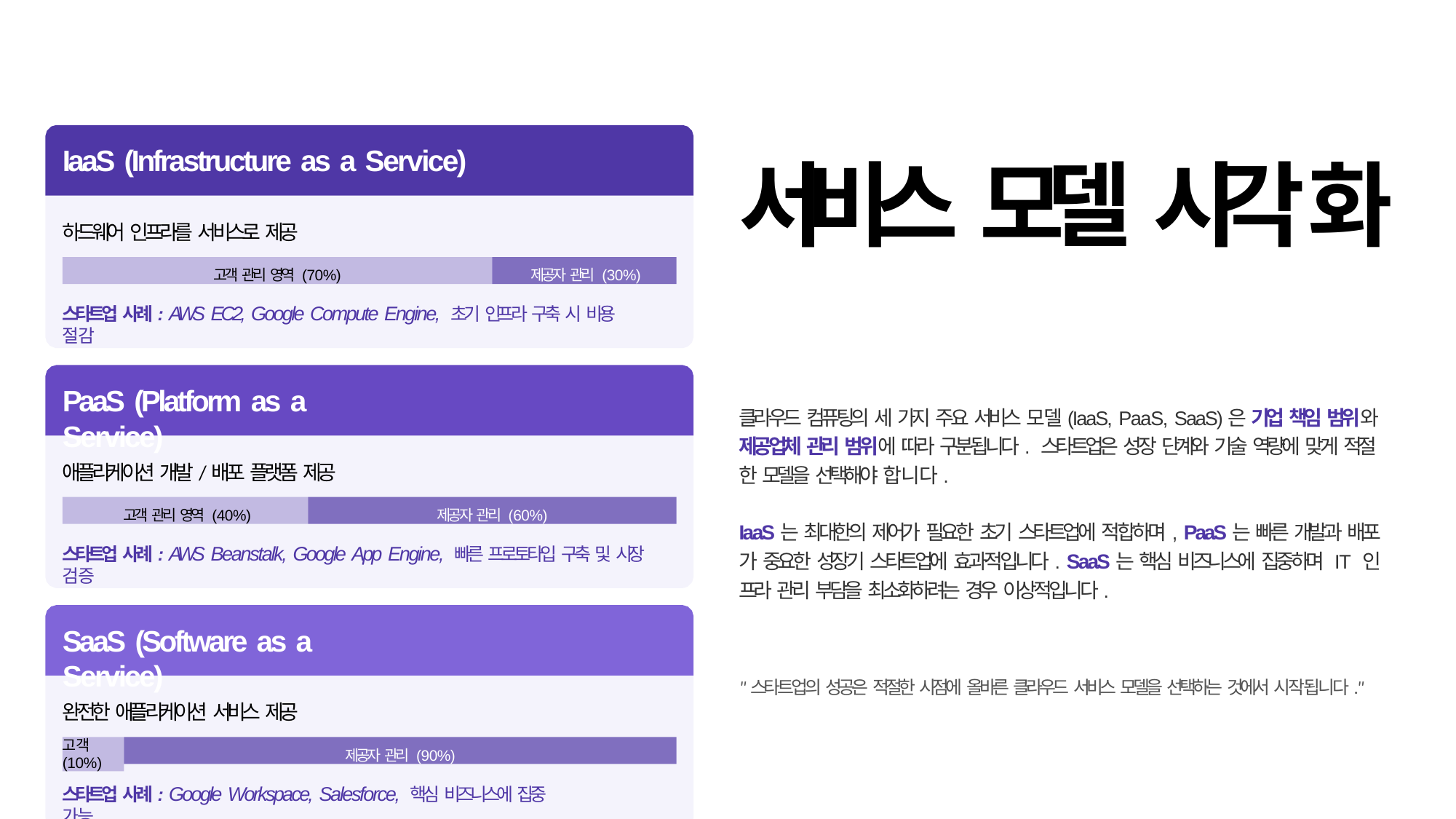

# IaaS (Infrastructure as a Service)
서비스 모델 시각 화
하드웨어 인프라를 서비스로 제공
고객 관리 영역 (70%)
제공자 관리 (30%)
스타트업 사례: AWS EC2, Google Compute Engine, 초기 인프라 구축 시 비용 절감

PaaS (Platform as a Service)
클라우드 컴퓨팅의 세 가지 주요 서비스 모델(IaaS, PaaS, SaaS)은 기업 책임 범위와 제공업체 관리 범위에 따라 구분됩니다. 스타트업은 성장 단계와 기술 역량에 맞게 적절 한 모델을 선택해야 합니다.

IaaS는 최대한의 제어가 필요한 초기 스타트업에 적합하며, PaaS는 빠른 개발과 배포 가 중요한 성장기 스타트업에 효과적입니다. SaaS는 핵심 비즈니스에 집중하며 IT 인 프라 관리 부담을 최소화하려는 경우 이상적입니다.
애플리케이션 개발/배포 플랫폼 제공
고객 관리 영역 (40%)
제공자 관리 (60%)
스타트업 사례: AWS Beanstalk, Google App Engine, 빠른 프로토타입 구축 및 시장 검증

SaaS (Software as a Service)
"스타트업의 성공은 적절한 시점에 올바른 클라우드 서비스 모델을 선택하는 것에서 시작됩니다."
완전한 애플리케이션 서비스 제공
고객
(10%)
제공자 관리 (90%)
스타트업 사례: Google Workspace, Salesforce, 핵심 비즈니스에 집중 가능